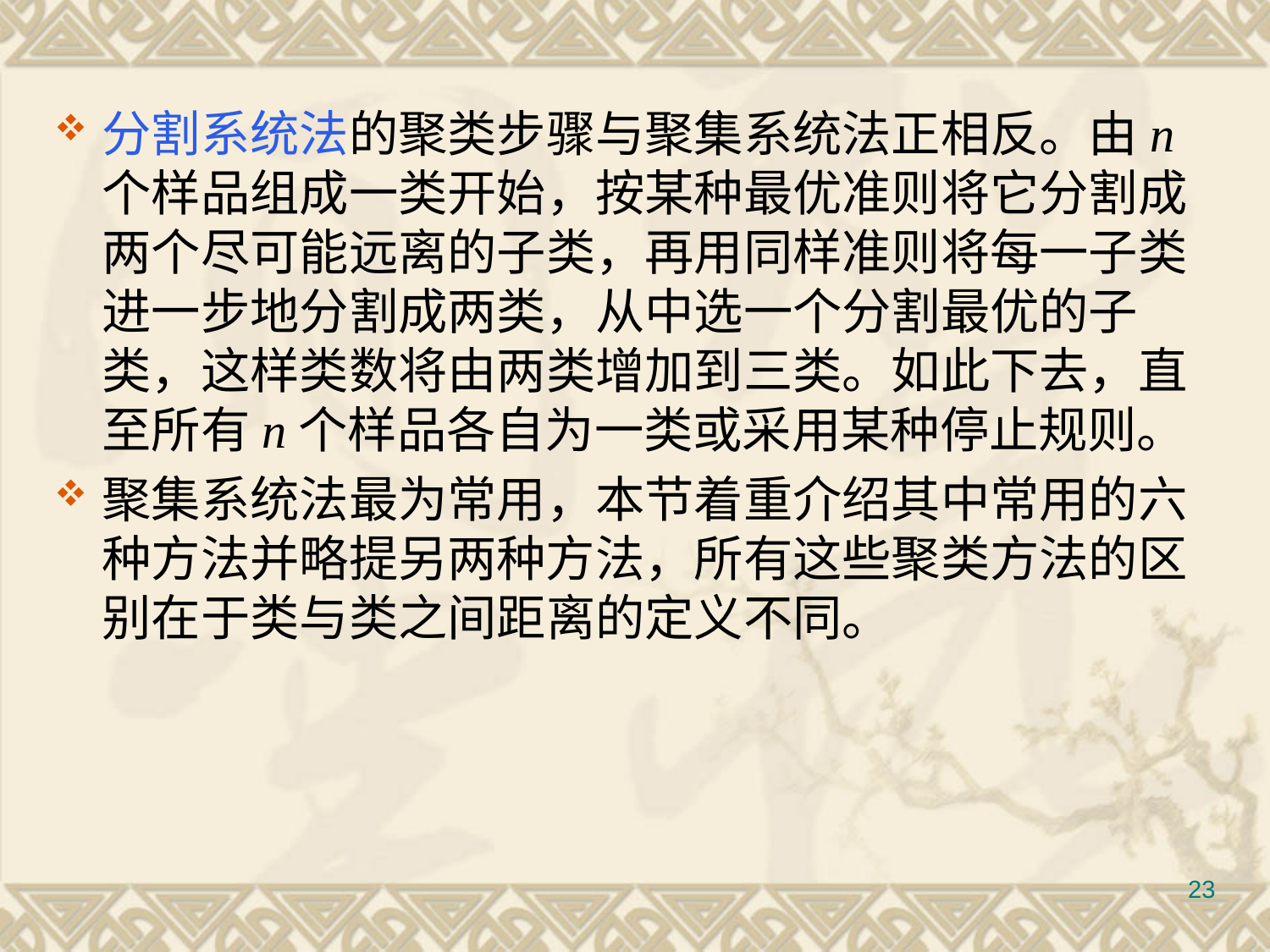

#
分割系统法的聚类步骤与聚集系统法正相反。由n个样品组成一类开始，按某种最优准则将它分割成两个尽可能远离的子类，再用同样准则将每一子类进一步地分割成两类，从中选一个分割最优的子类，这样类数将由两类增加到三类。如此下去，直至所有n个样品各自为一类或采用某种停止规则。
聚集系统法最为常用，本节着重介绍其中常用的六种方法并略提另两种方法，所有这些聚类方法的区别在于类与类之间距离的定义不同。
23